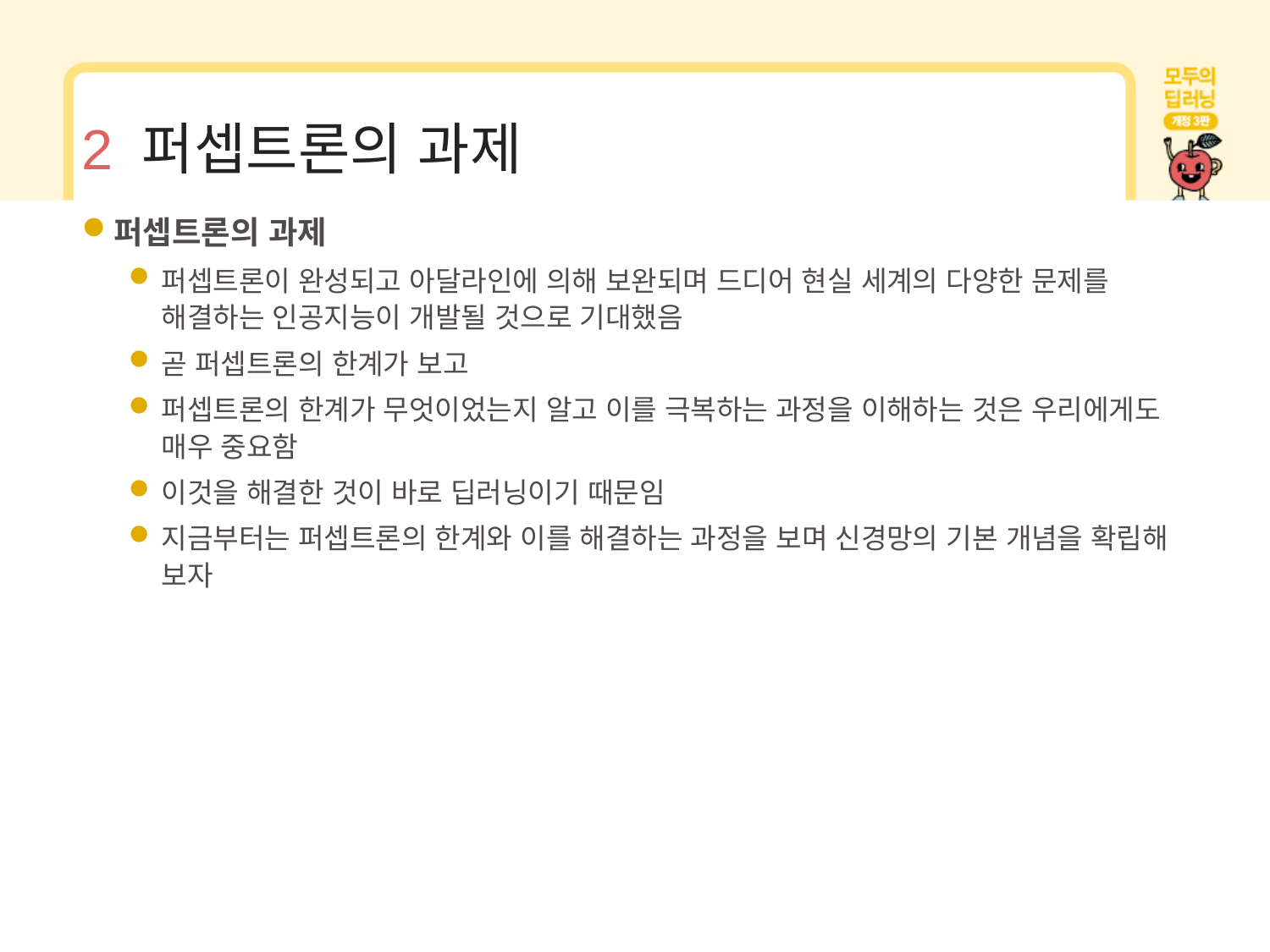

# 2 퍼셉트론의 과제
퍼셉트론의 과제
퍼셉트론이 완성되고 아달라인에 의해 보완되며 드디어 현실 세계의 다양한 문제를 해결하는 인공지능이 개발될 것으로 기대했음
곧 퍼셉트론의 한계가 보고
퍼셉트론의 한계가 무엇이었는지 알고 이를 극복하는 과정을 이해하는 것은 우리에게도 매우 중요함
이것을 해결한 것이 바로 딥러닝이기 때문임
지금부터는 퍼셉트론의 한계와 이를 해결하는 과정을 보며 신경망의 기본 개념을 확립해 보자